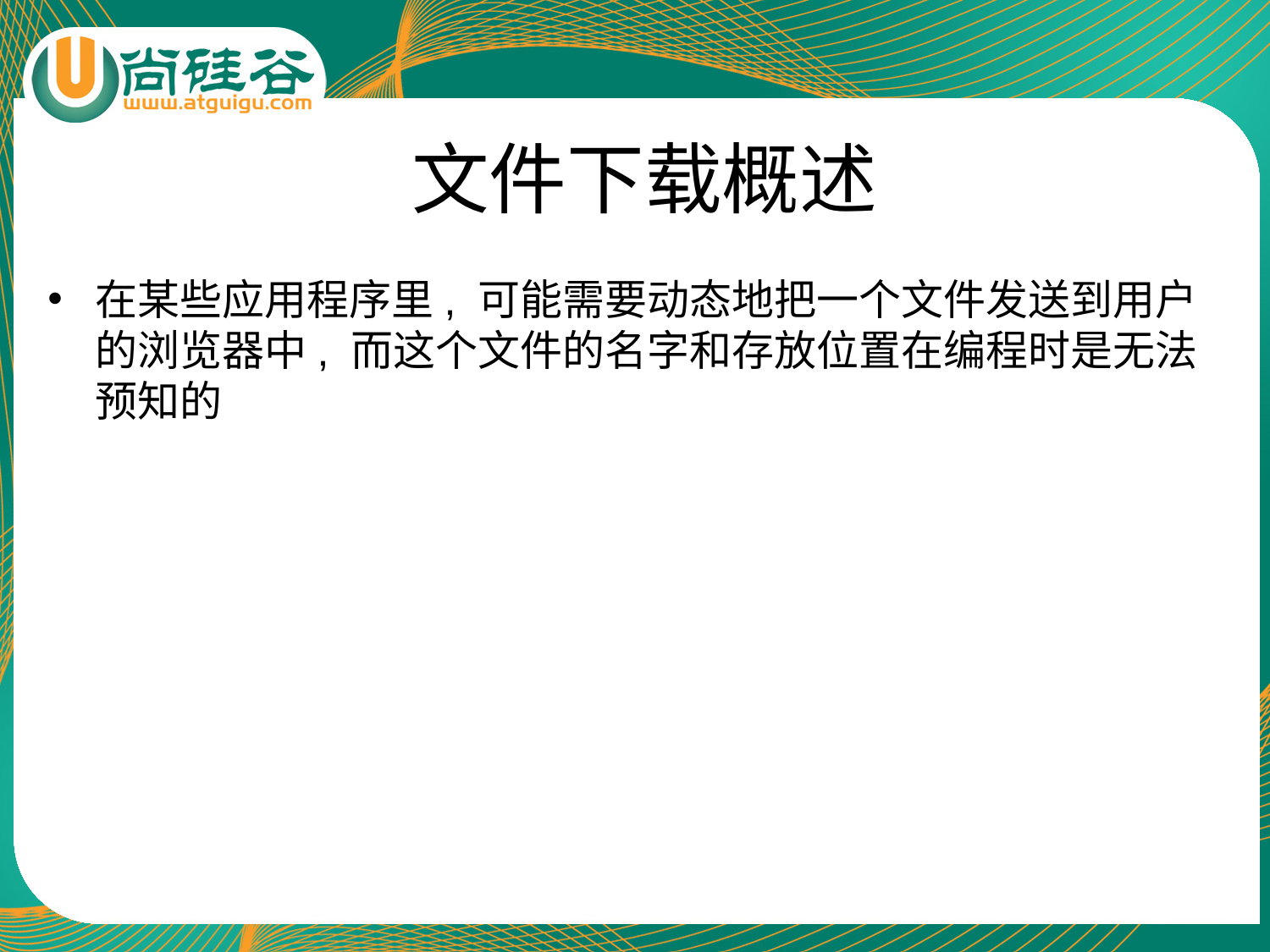

# 文件下载概述
在某些应用程序里, 可能需要动态地把一个文件发送到用户的浏览器中, 而这个文件的名字和存放位置在编程时是无法预知的